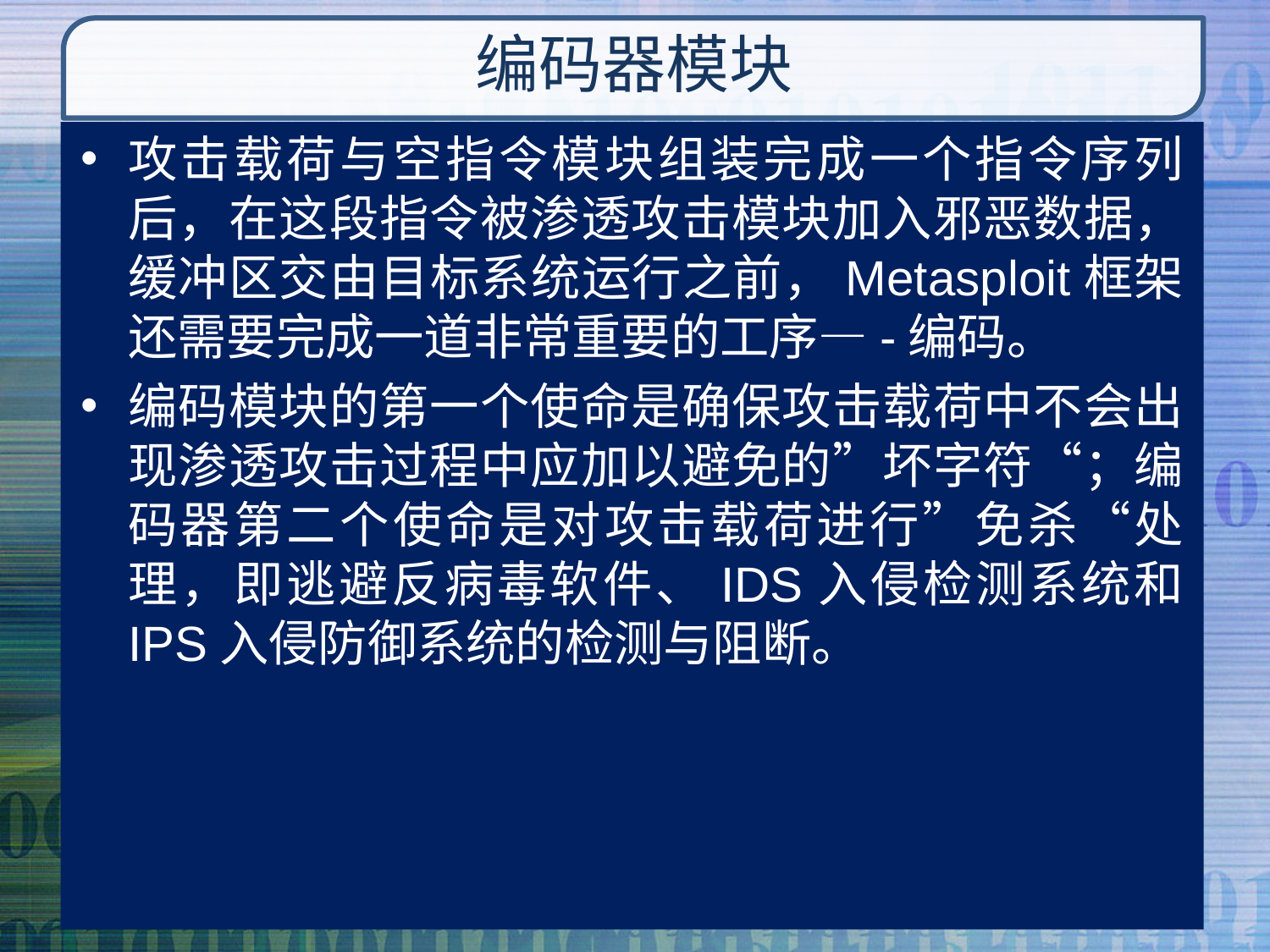

# 编码器模块
攻击载荷与空指令模块组装完成一个指令序列后，在这段指令被渗透攻击模块加入邪恶数据，缓冲区交由目标系统运行之前，Metasploit框架还需要完成一道非常重要的工序—-编码。
编码模块的第一个使命是确保攻击载荷中不会出现渗透攻击过程中应加以避免的”坏字符“；编码器第二个使命是对攻击载荷进行”免杀“处理，即逃避反病毒软件、IDS入侵检测系统和 IPS入侵防御系统的检测与阻断。